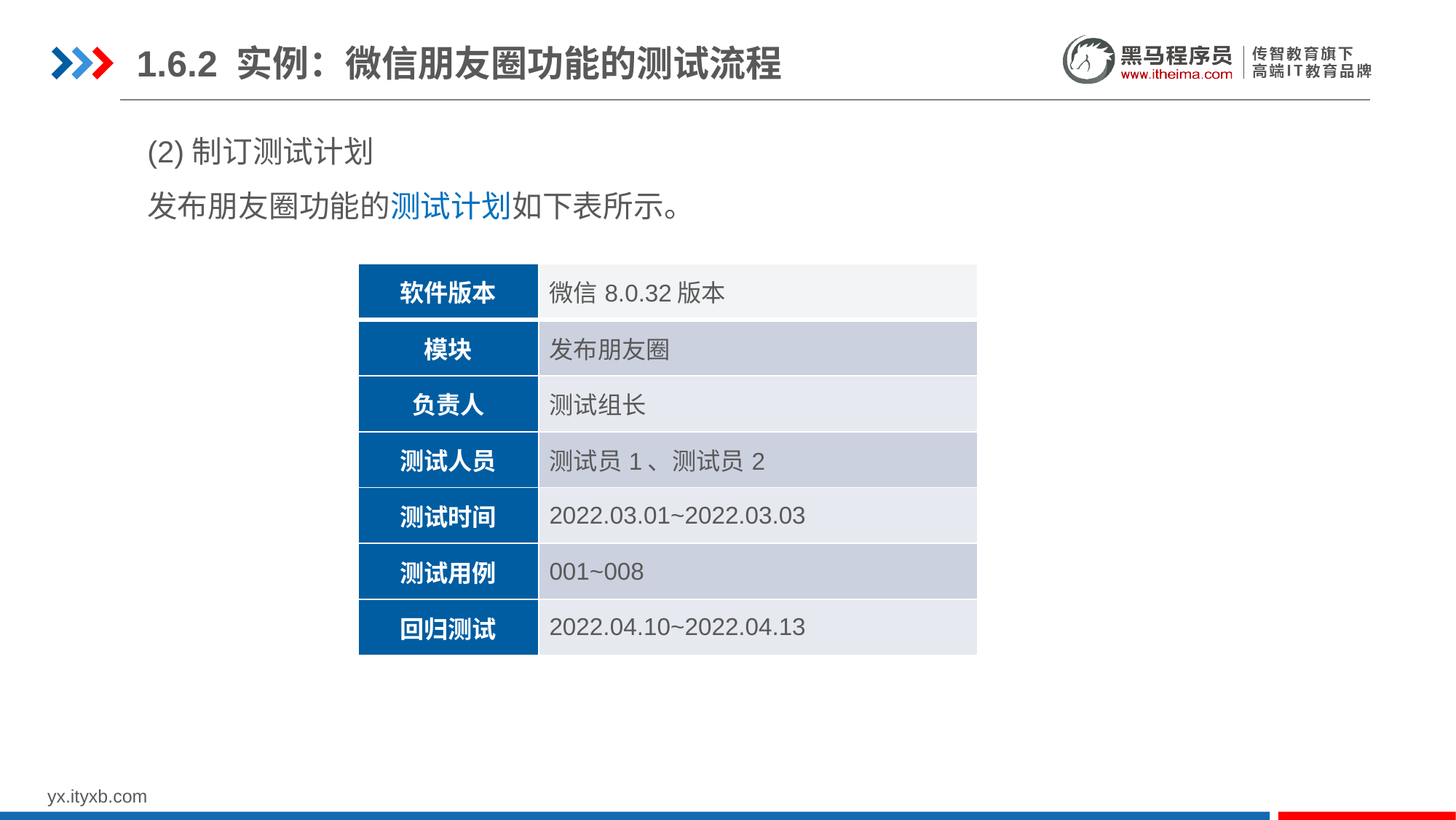

1.6.2 实例：微信朋友圈功能的测试流程
(2)制订测试计划
发布朋友圈功能的测试计划如下表所示。
| 软件版本 | 微信8.0.32版本 |
| --- | --- |
| 模块 | 发布朋友圈 |
| 负责人 | 测试组长 |
| 测试人员 | 测试员1、测试员2 |
| 测试时间 | 2022.03.01~2022.03.03 |
| 测试用例 | 001~008 |
| 回归测试 | 2022.04.10~2022.04.13 |